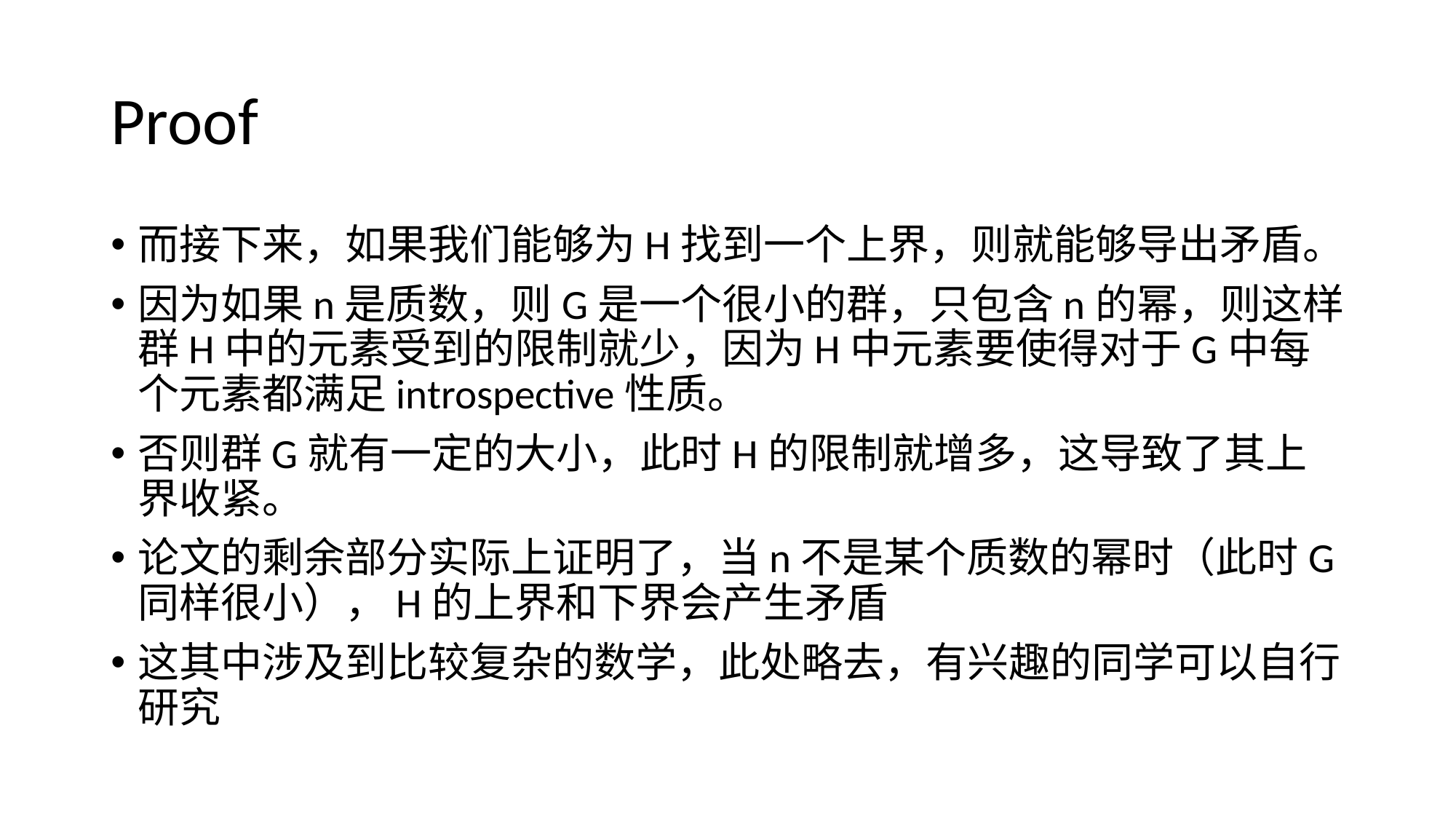

# Proof
而接下来，如果我们能够为H找到一个上界，则就能够导出矛盾。
因为如果n是质数，则G是一个很小的群，只包含n的幂，则这样群H中的元素受到的限制就少，因为H中元素要使得对于G中每个元素都满足introspective性质。
否则群G就有一定的大小，此时H的限制就增多，这导致了其上界收紧。
论文的剩余部分实际上证明了，当n不是某个质数的幂时（此时G同样很小），H的上界和下界会产生矛盾
这其中涉及到比较复杂的数学，此处略去，有兴趣的同学可以自行研究